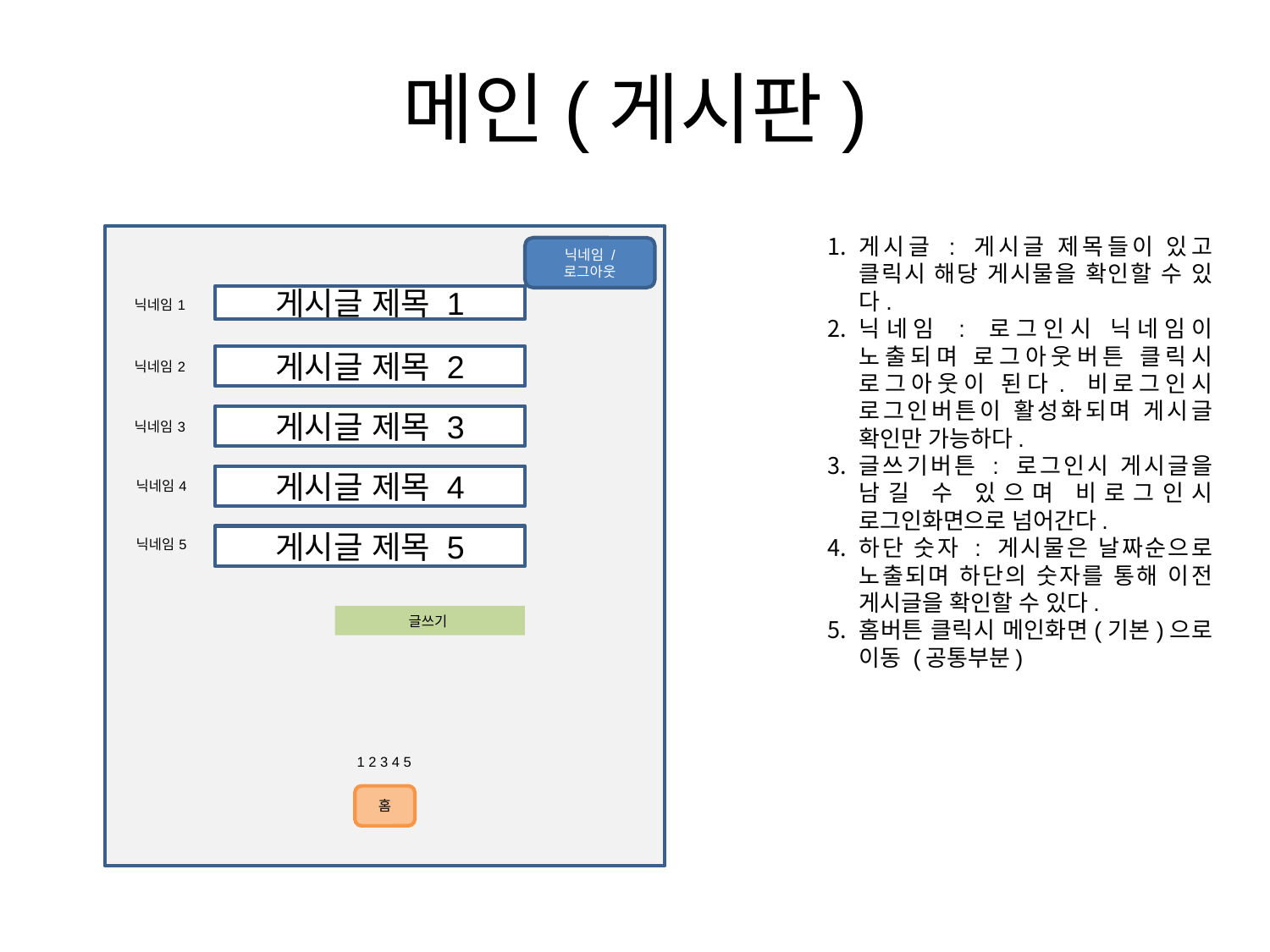

# 메인(게시판)

게시글 : 게시글 제목들이 있고 클릭시 해당 게시물을 확인할 수 있다.
닉네임 : 로그인시 닉네임이 노출되며 로그아웃버튼 클릭시 로그아웃이 된다. 비로그인시 로그인버튼이 활성화되며 게시글 확인만 가능하다.
글쓰기버튼 : 로그인시 게시글을 남길 수 있으며 비로그인시 로그인화면으로 넘어간다.
하단 숫자 : 게시물은 날짜순으로 노출되며 하단의 숫자를 통해 이전 게시글을 확인할 수 있다.
홈버튼 클릭시 메인화면(기본)으로 이동 (공통부분)

닉네임 / 로그아웃
게시글 제목 1
닉네임 1
게시글 제목 2
닉네임 2
게시글 제목 3
닉네임 3
게시글 제목 4
닉네임 4
게시글 제목 5
닉네임 5
글쓰기
1 2 3 4 5
홈